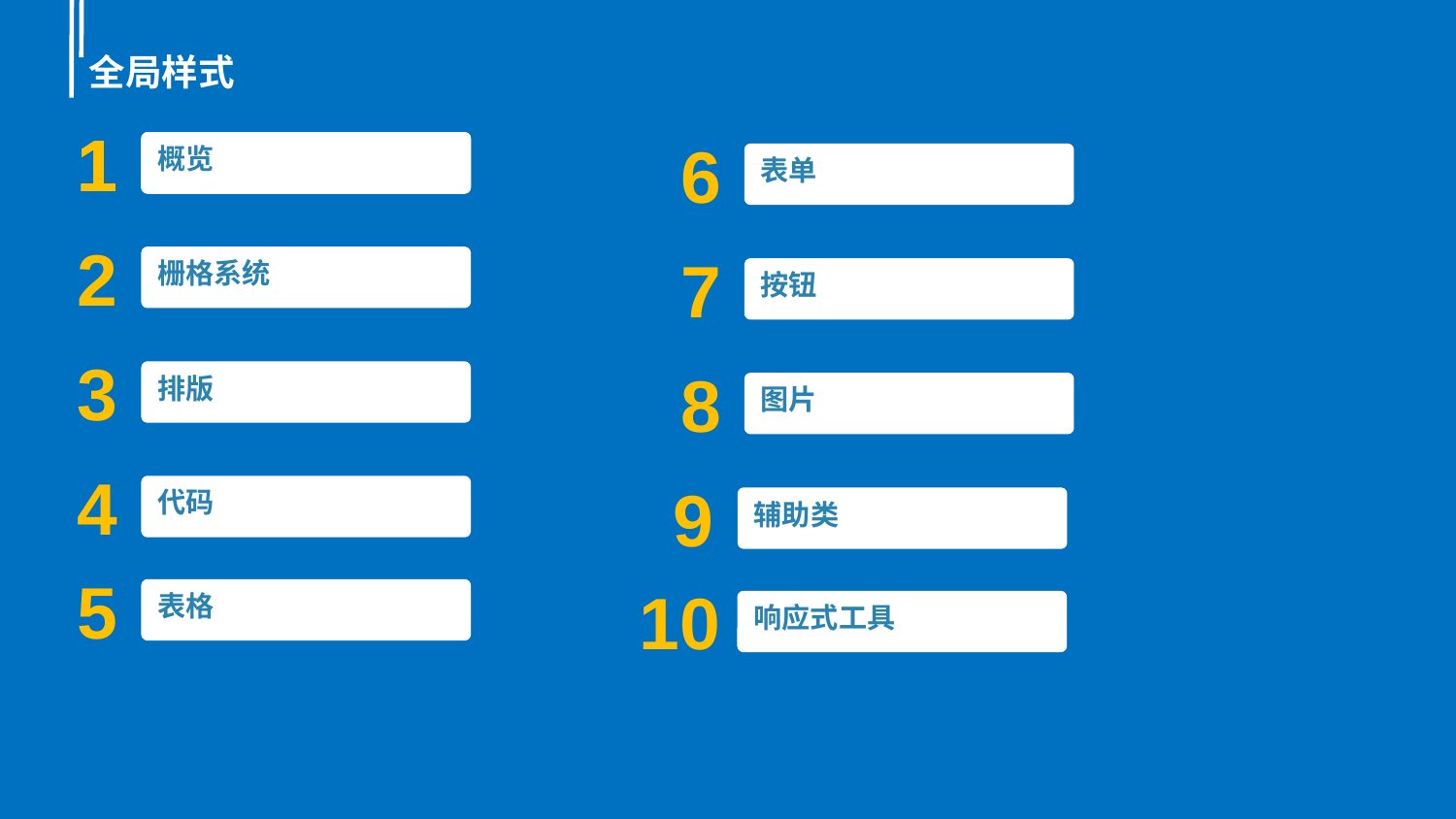

全局样式
1
1
1
1
1
6

表单

HTML5 文档类型

HTML5 文档类型

HTML5 文档类型

概览

2

栅格系统

7

按钮

3
排版
排版

8
排版
图片

4
排版
代码

9
排版
辅助类

5
排版
表格

10
排版
响应式工具